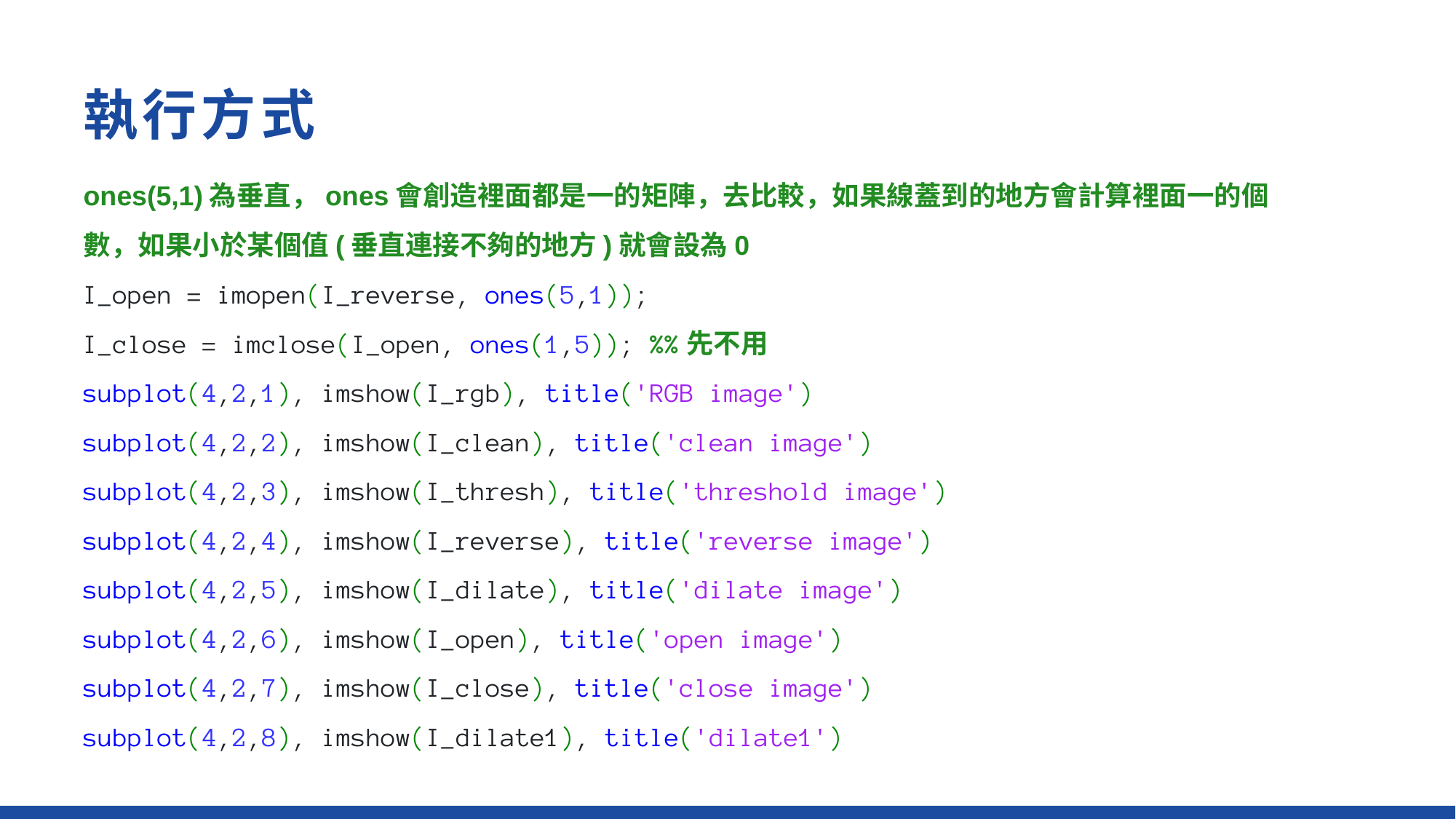

# 執行方式
ones(5,1)為垂直，ones會創造裡面都是一的矩陣，去比較，如果線蓋到的地方會計算裡面一的個數，如果小於某個值(垂直連接不夠的地方)就會設為0
I_open = imopen(I_reverse, ones(5,1));
I_close = imclose(I_open, ones(1,5)); %%先不用
subplot(4,2,1), imshow(I_rgb), title('RGB image')
subplot(4,2,2), imshow(I_clean), title('clean image')
subplot(4,2,3), imshow(I_thresh), title('threshold image')
subplot(4,2,4), imshow(I_reverse), title('reverse image')
subplot(4,2,5), imshow(I_dilate), title('dilate image')
subplot(4,2,6), imshow(I_open), title('open image')
subplot(4,2,7), imshow(I_close), title('close image')
subplot(4,2,8), imshow(I_dilate1), title('dilate1')